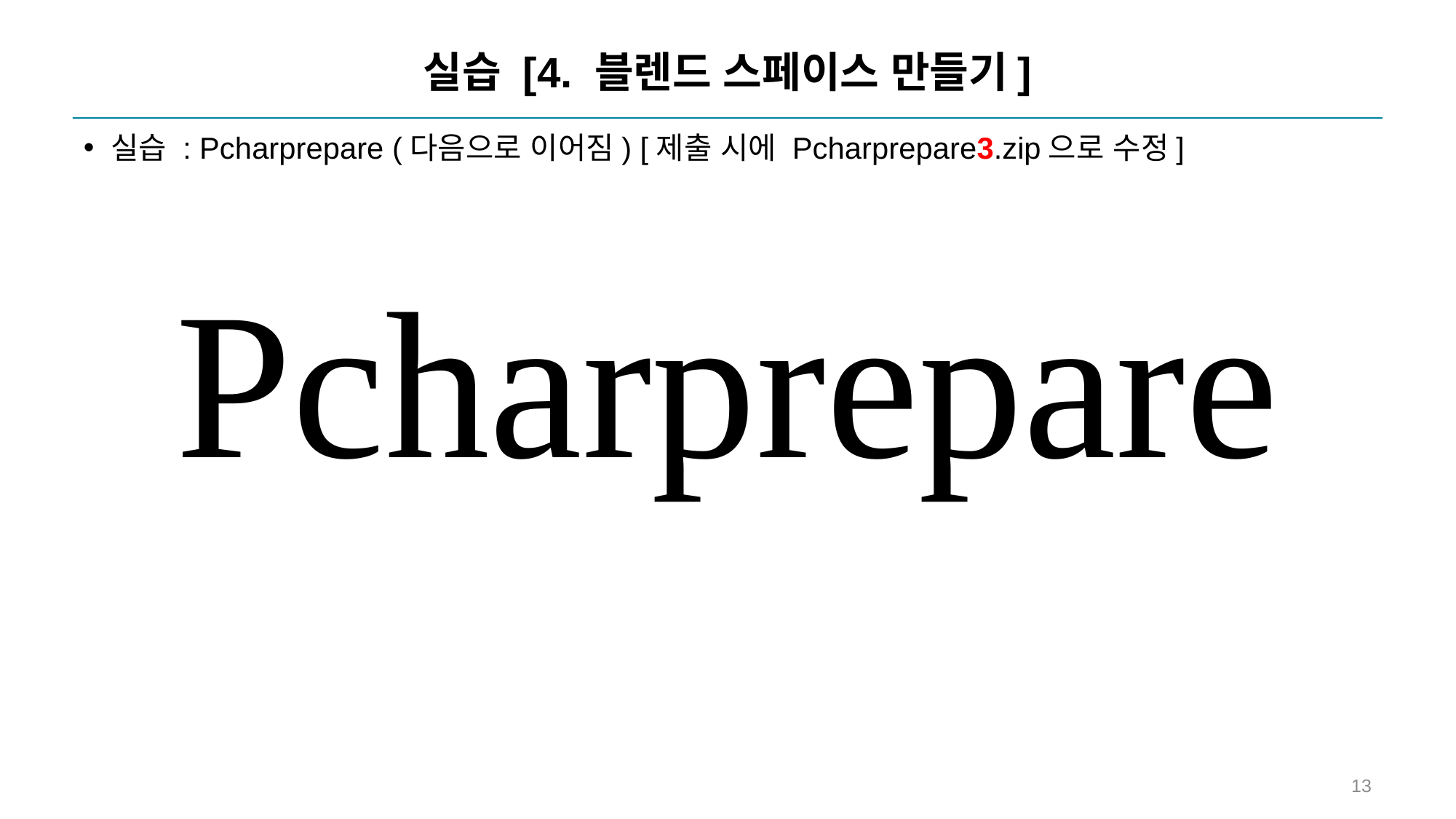

# 실습 [4. 블렌드 스페이스 만들기]
실습 : Pcharprepare (다음으로 이어짐) [제출 시에 Pcharprepare3.zip으로 수정]

Pcharprepare
13